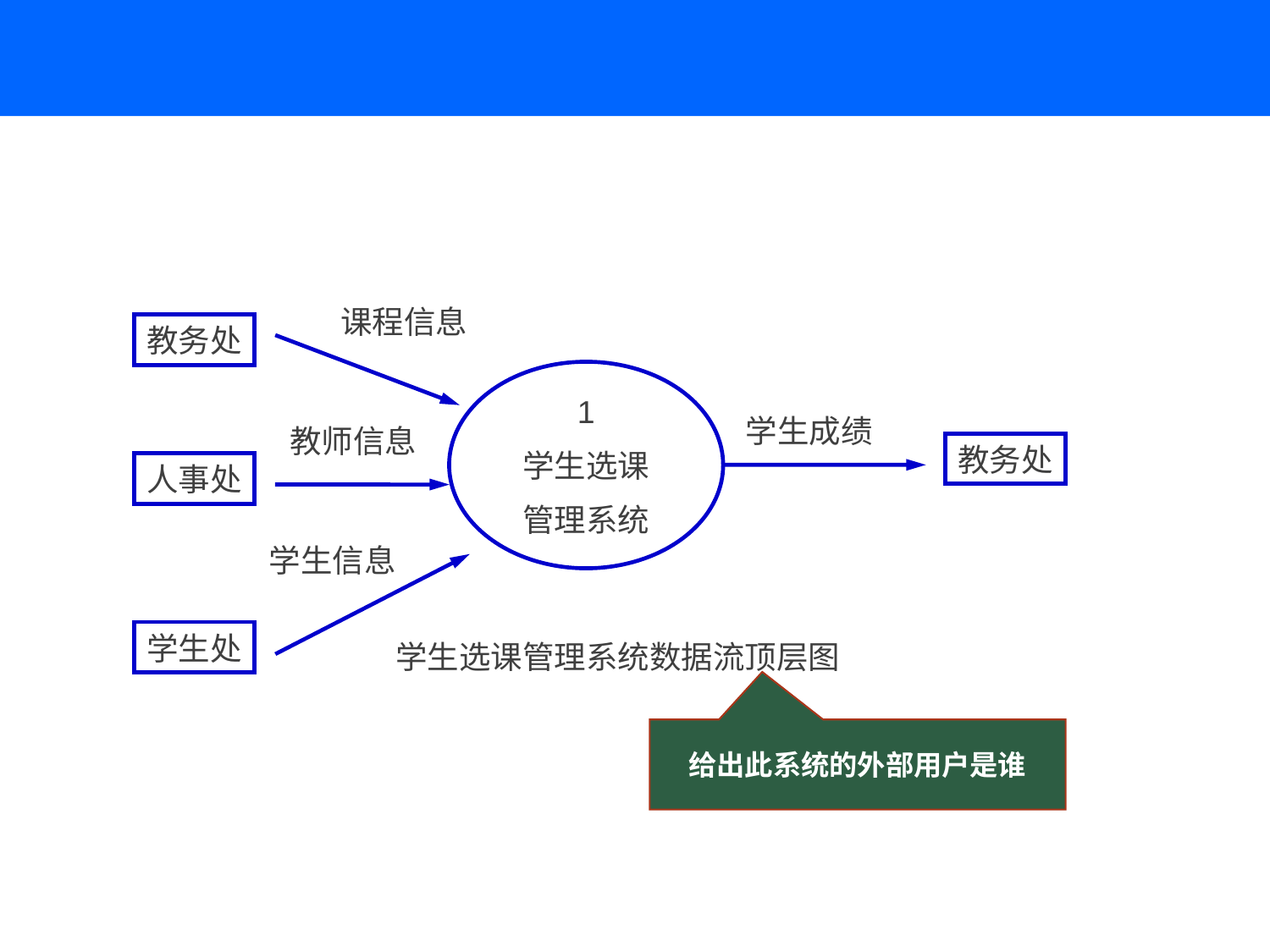

#
课程信息
教务处

1
学生选课
管理系统
学生成绩
教师信息
教务处
人事处

学生信息

学生处
学生选课管理系统数据流顶层图
给出此系统的外部用户是谁